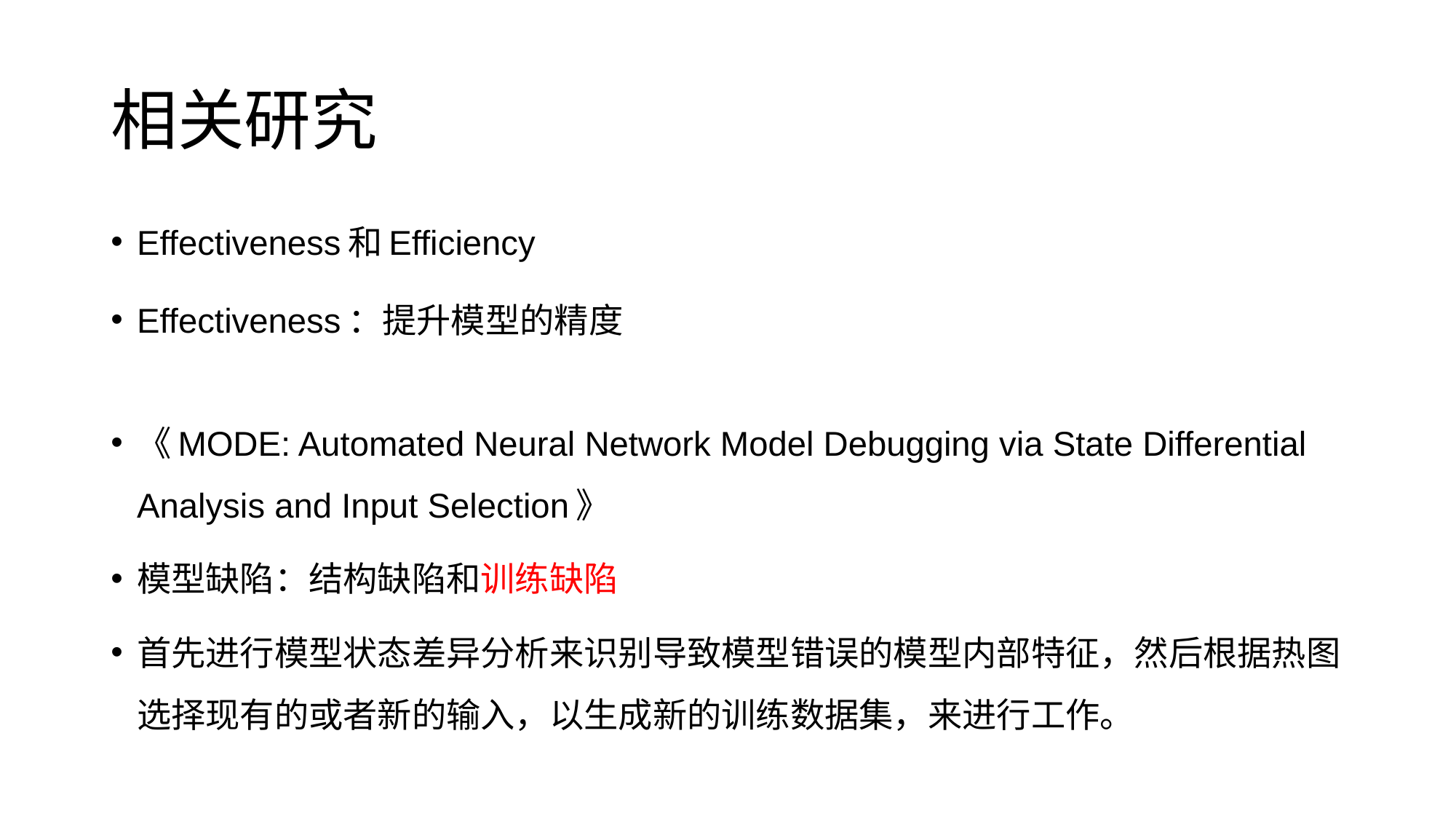

# 相关研究
Effectiveness和Efficiency
Effectiveness：提升模型的精度

《MODE: Automated Neural Network Model Debugging via State Differential Analysis and Input Selection》
模型缺陷：结构缺陷和训练缺陷
首先进行模型状态差异分析来识别导致模型错误的模型内部特征，然后根据热图选择现有的或者新的输入，以生成新的训练数据集，来进行工作。